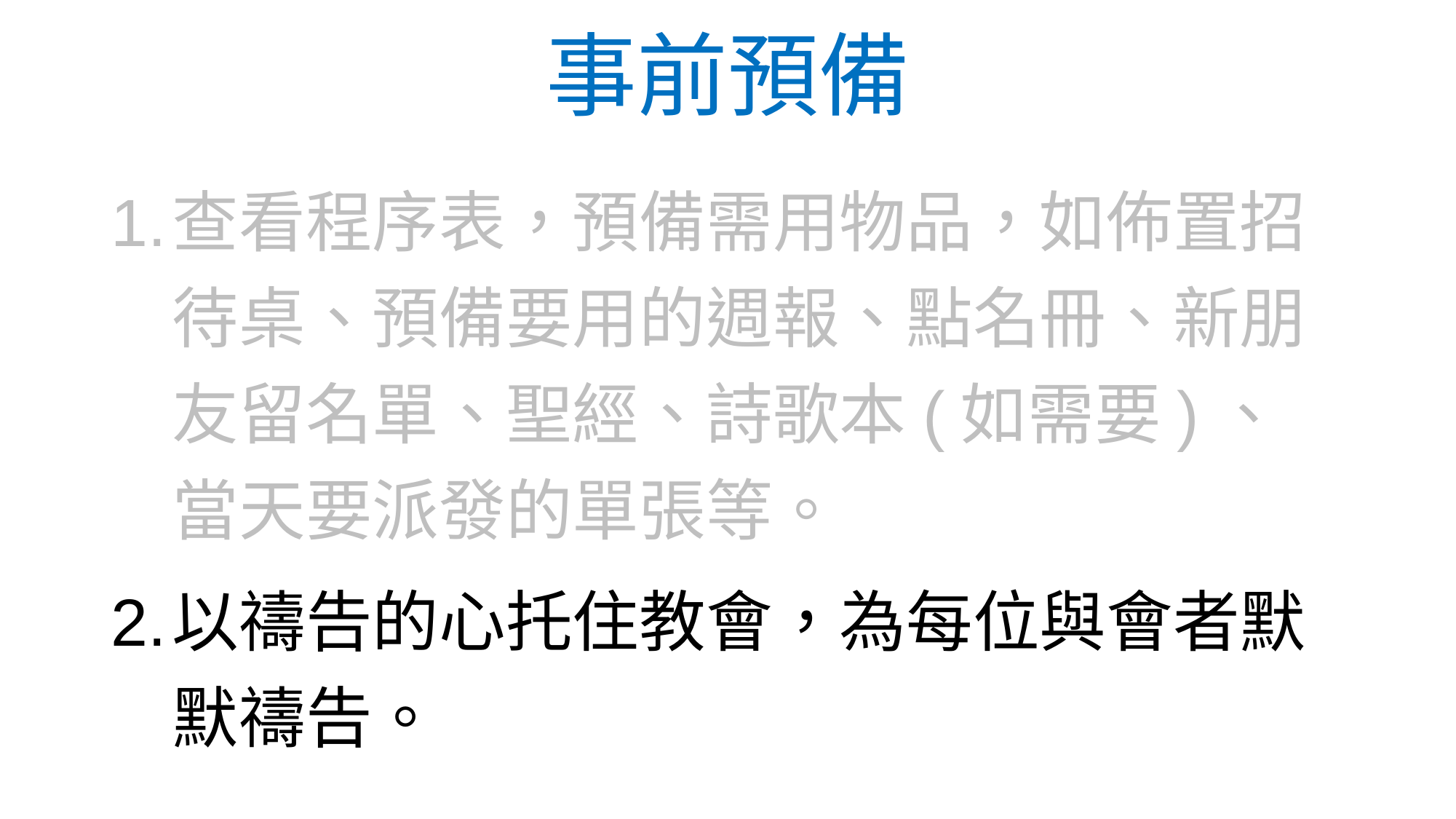

# 事前預備
查看程序表，預備需用物品，如佈置招待桌、預備要用的週報、點名冊、新朋友留名單、聖經、詩歌本(如需要)、當天要派發的單張等。
以禱告的心托住教會，為每位與會者默默禱告。